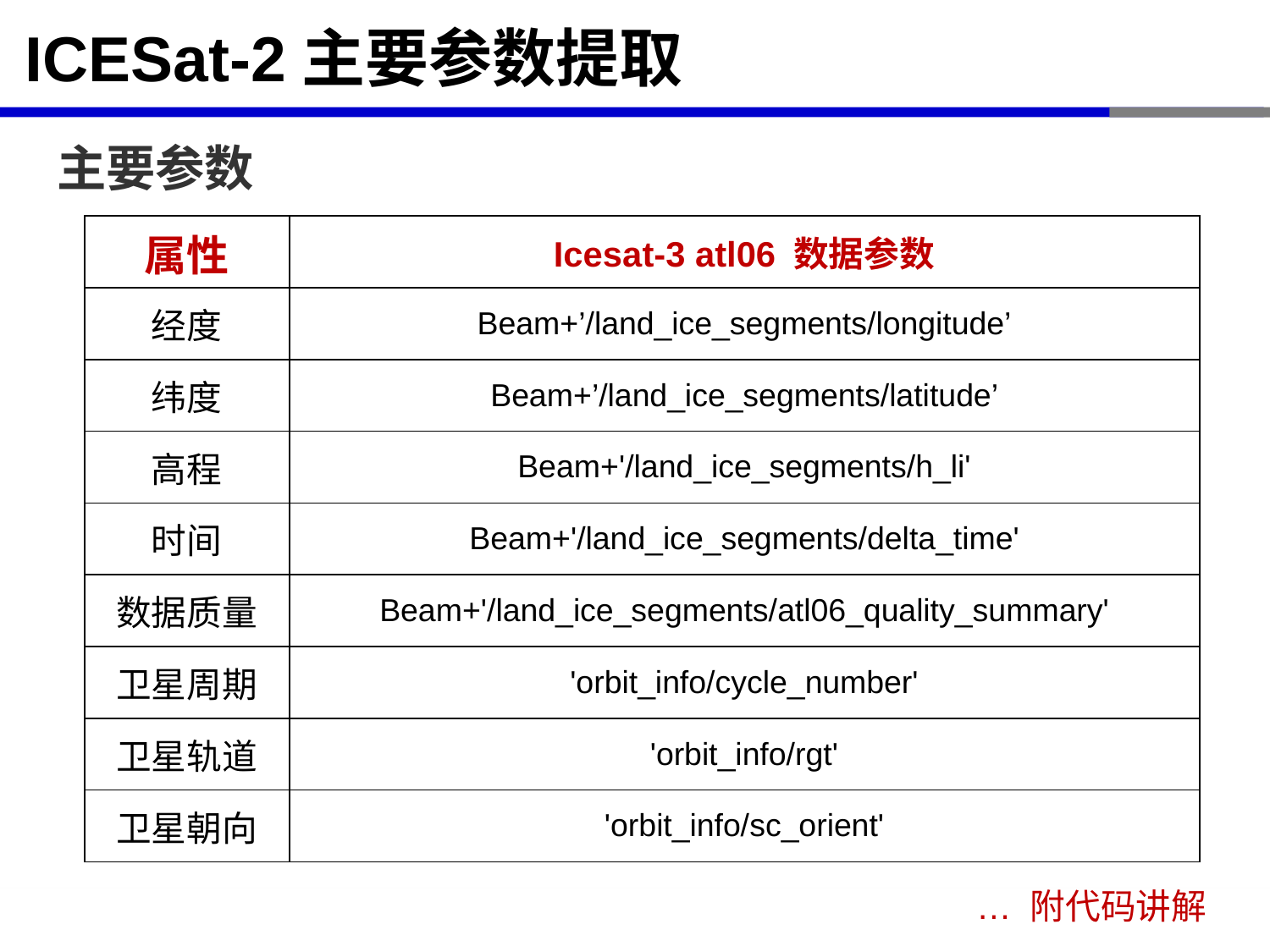

# ICESat-2主要参数提取
主要参数
| 属性 | Icesat-3 atl06 数据参数 |
| --- | --- |
| 经度 | Beam+’/land\_ice\_segments/longitude’ |
| 纬度 | Beam+’/land\_ice\_segments/latitude’ |
| 高程 | Beam+'/land\_ice\_segments/h\_li' |
| 时间 | Beam+'/land\_ice\_segments/delta\_time' |
| 数据质量 | Beam+'/land\_ice\_segments/atl06\_quality\_summary' |
| 卫星周期 | 'orbit\_info/cycle\_number' |
| 卫星轨道 | 'orbit\_info/rgt' |
| 卫星朝向 | 'orbit\_info/sc\_orient' |
… 附代码讲解